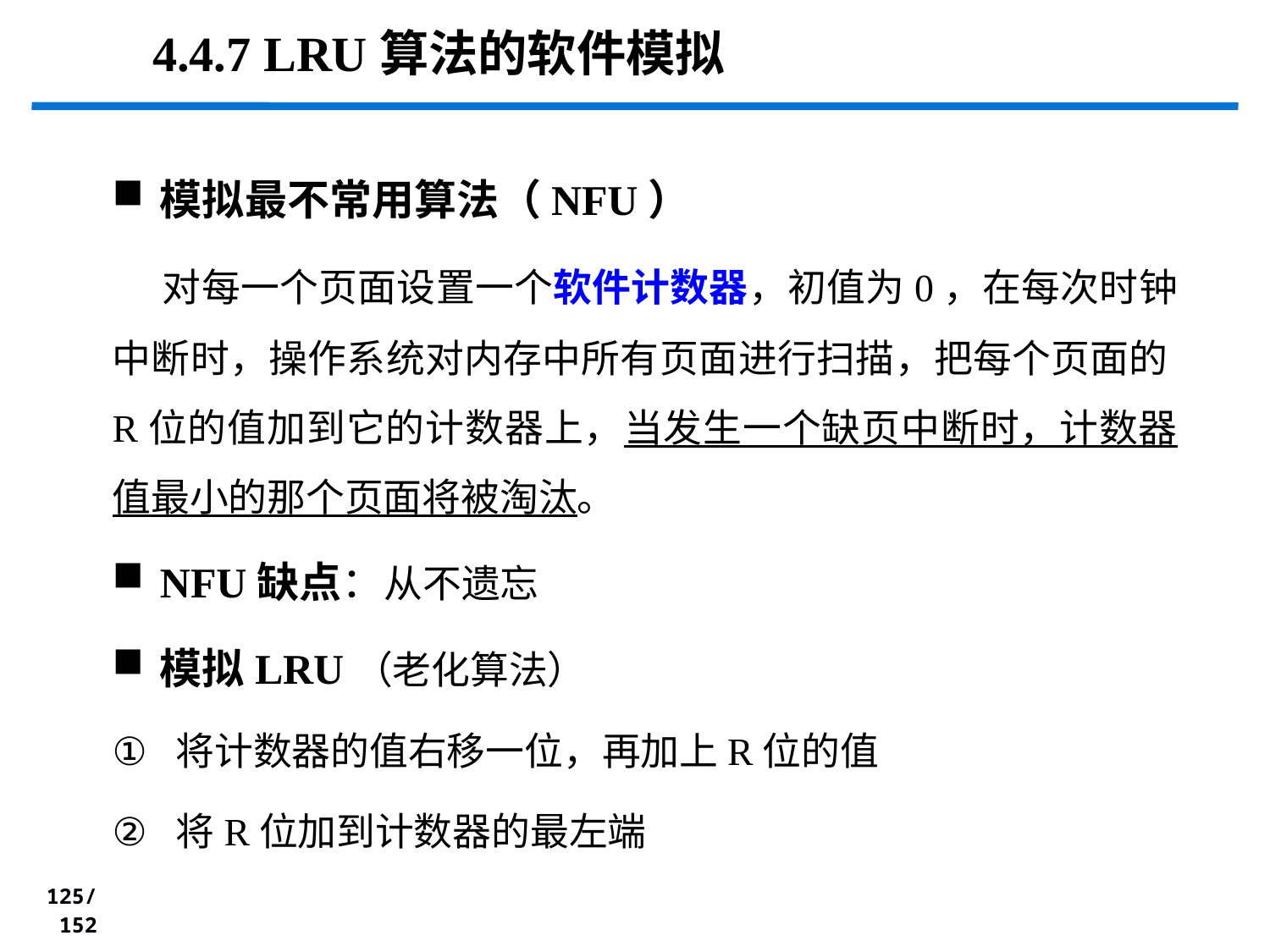

4.4.7 LRU算法的软件模拟
模拟最不常用算法（NFU）
    对每一个页面设置一个软件计数器，初值为0，在每次时钟中断时，操作系统对内存中所有页面进行扫描，把每个页面的R位的值加到它的计数器上，当发生一个缺页中断时，计数器值最小的那个页面将被淘汰。
NFU缺点：从不遗忘
模拟LRU（老化算法）
将计数器的值右移一位，再加上R位的值
将R位加到计数器的最左端